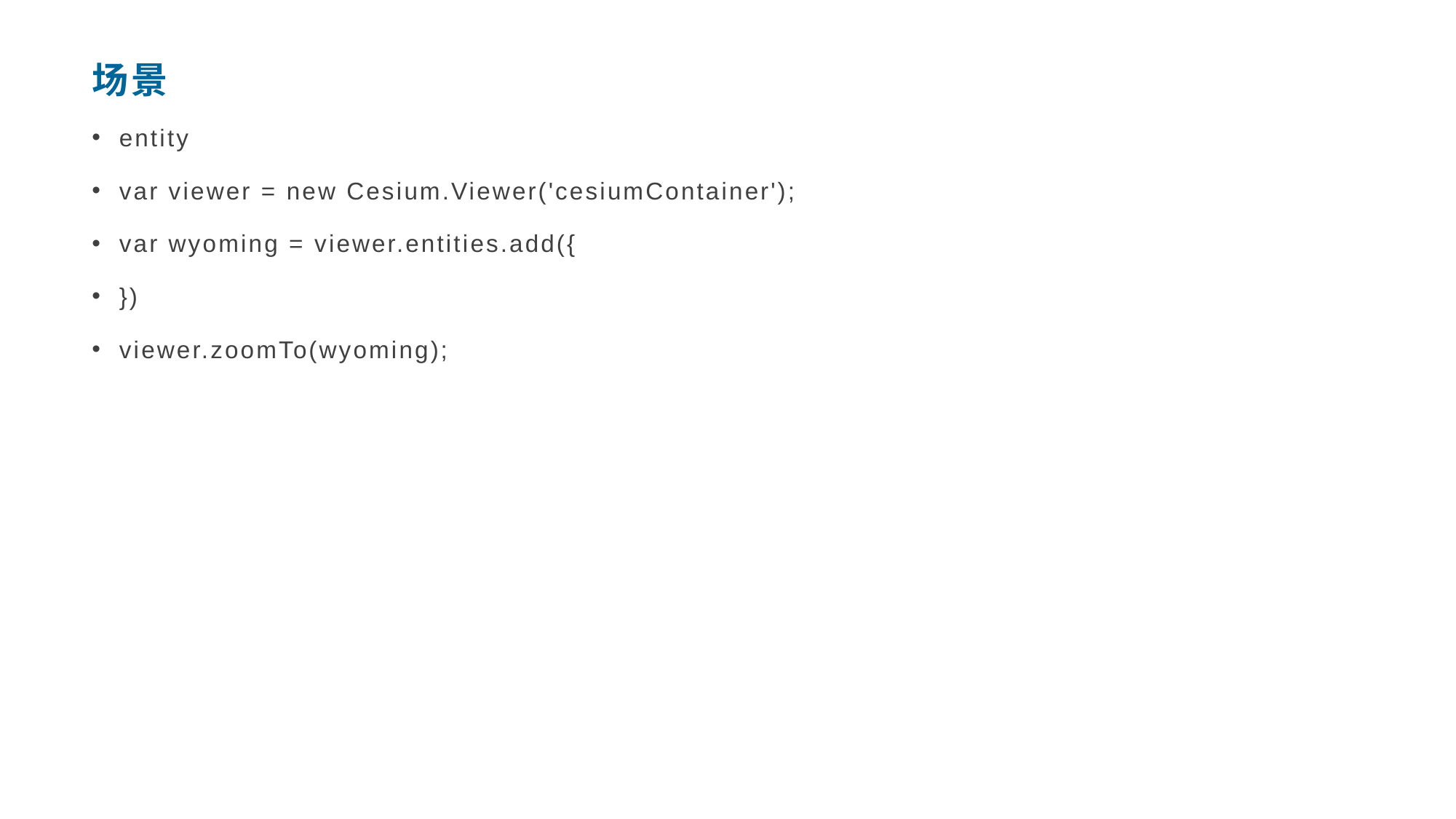

# 场景
entity
var viewer = new Cesium.Viewer('cesiumContainer');
var wyoming = viewer.entities.add({
})
viewer.zoomTo(wyoming);